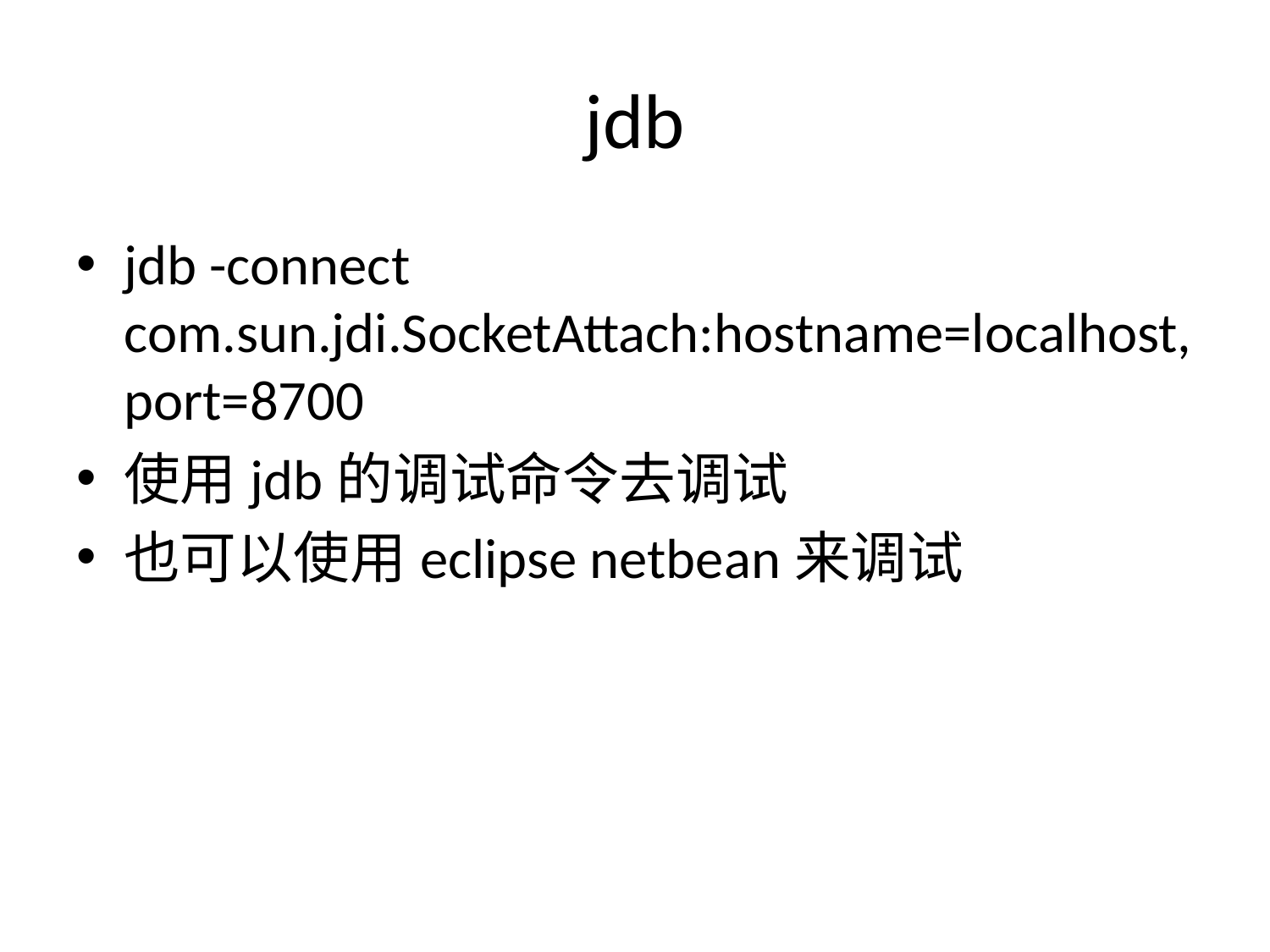

# jdb
jdb -connect com.sun.jdi.SocketAttach:hostname=localhost,port=8700
使用jdb的调试命令去调试
也可以使用eclipse netbean来调试